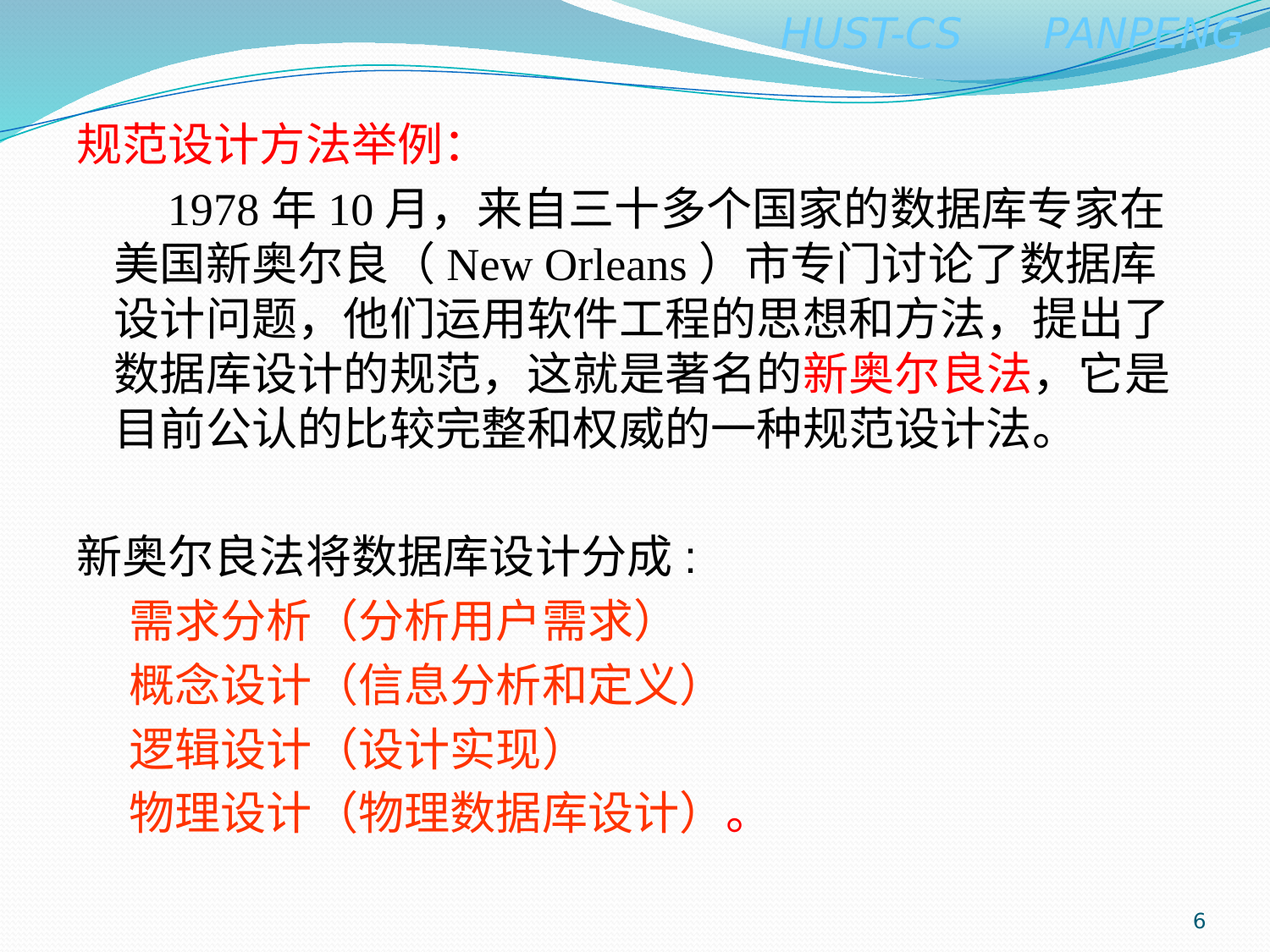

规范设计方法举例：
        1978年10月，来自三十多个国家的数据库专家在美国新奥尔良（New Orleans）市专门讨论了数据库设计问题，他们运用软件工程的思想和方法，提出了数据库设计的规范，这就是著名的新奥尔良法，它是目前公认的比较完整和权威的一种规范设计法。

新奥尔良法将数据库设计分成:
    需求分析（分析用户需求）
    概念设计（信息分析和定义）
    逻辑设计（设计实现）
    物理设计（物理数据库设计）。
6